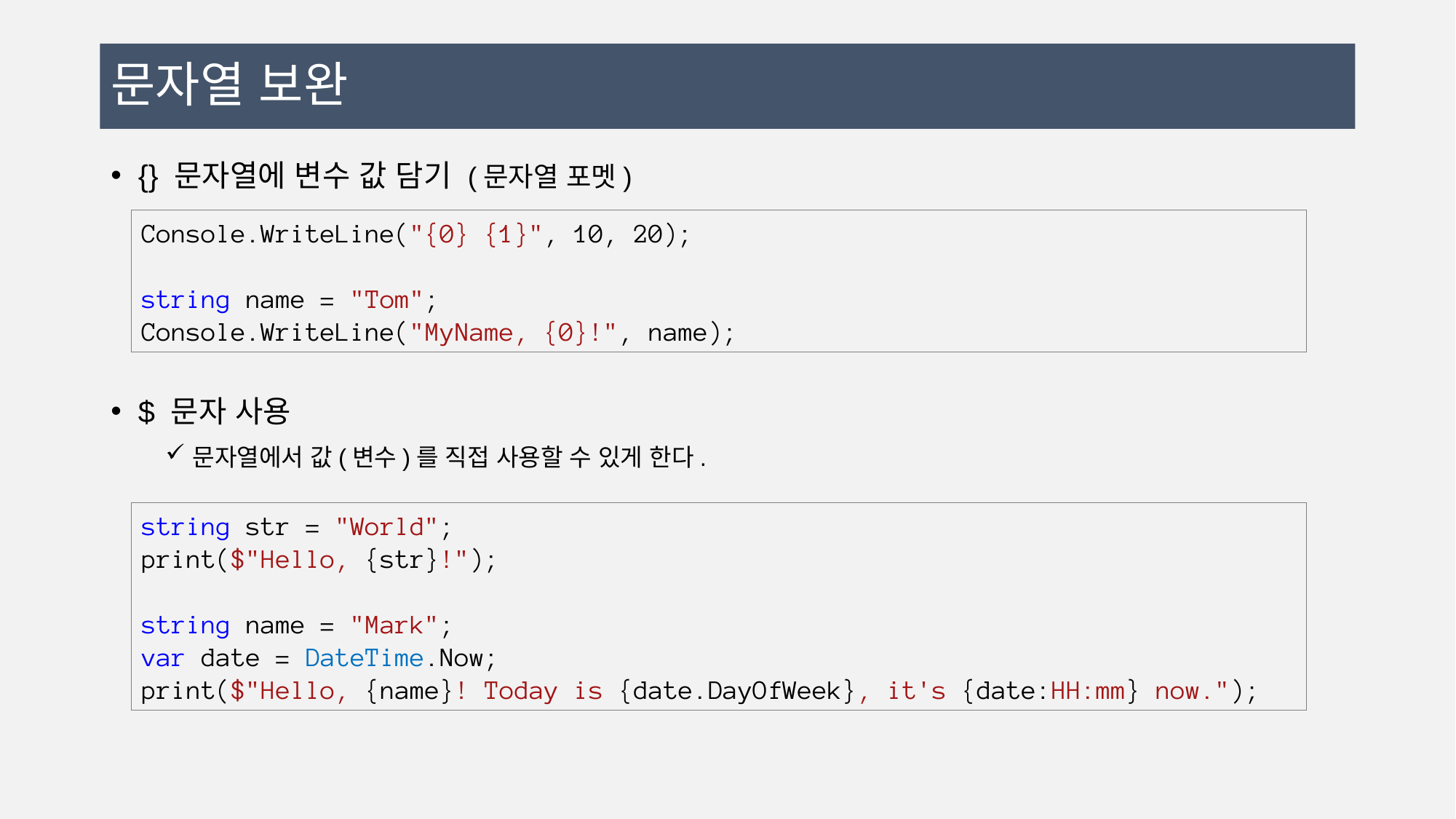

# 문자열 보완
{} 문자열에 변수 값 담기 (문자열 포멧)

$ 문자 사용
문자열에서 값(변수)를 직접 사용할 수 있게 한다.
Console.WriteLine("{0} {1}", 10, 20);

string name = "Tom";
Console.WriteLine("MyName, {0}!", name);
string str = "World";
print($"Hello, {str}!");

string name = "Mark";
var date = DateTime.Now;
print($"Hello, {name}! Today is {date.DayOfWeek}, it's {date:HH:mm} now.");